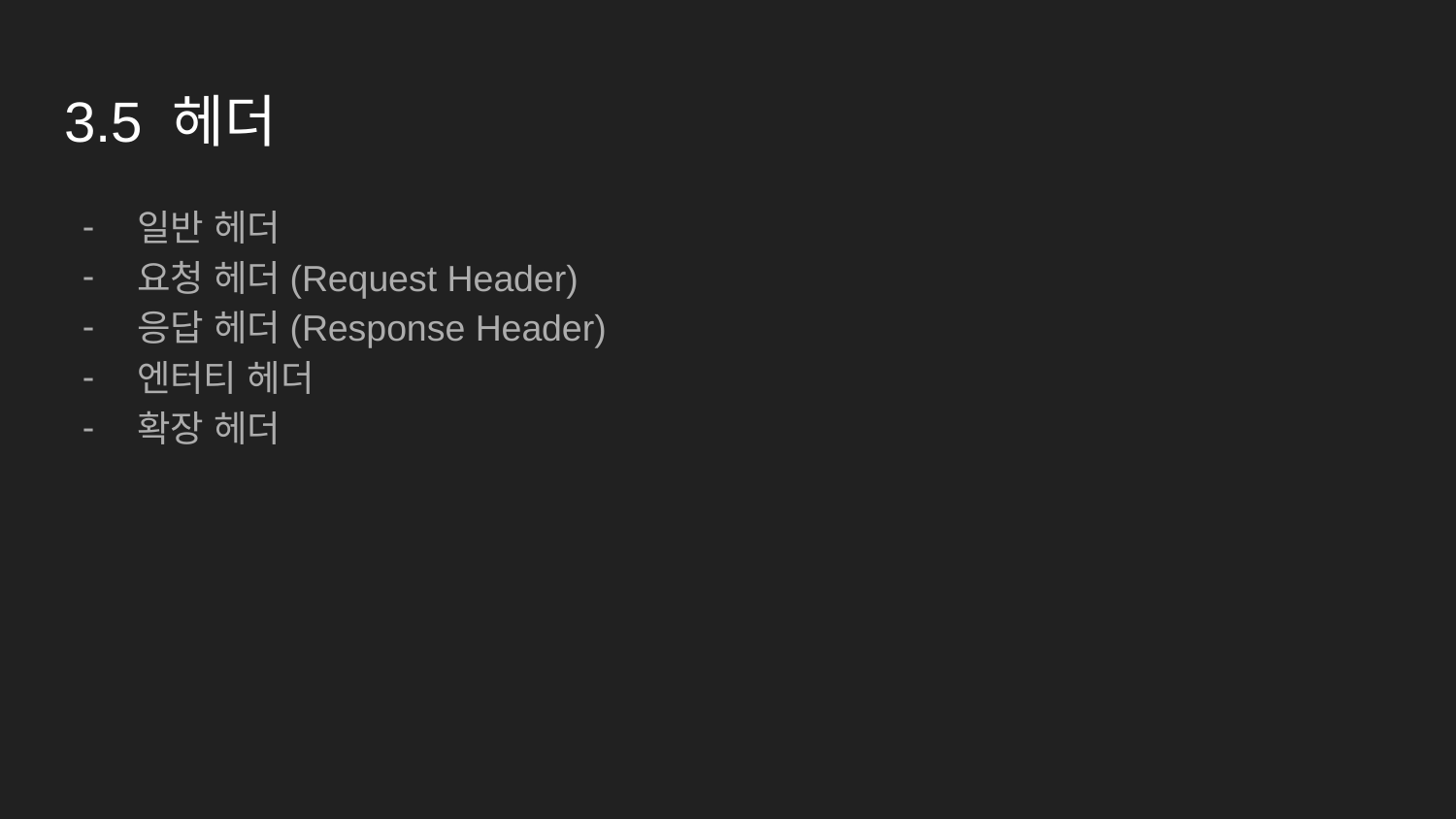

# 3.5 헤더
일반 헤더
요청 헤더(Request Header)
응답 헤더(Response Header)
엔터티 헤더
확장 헤더